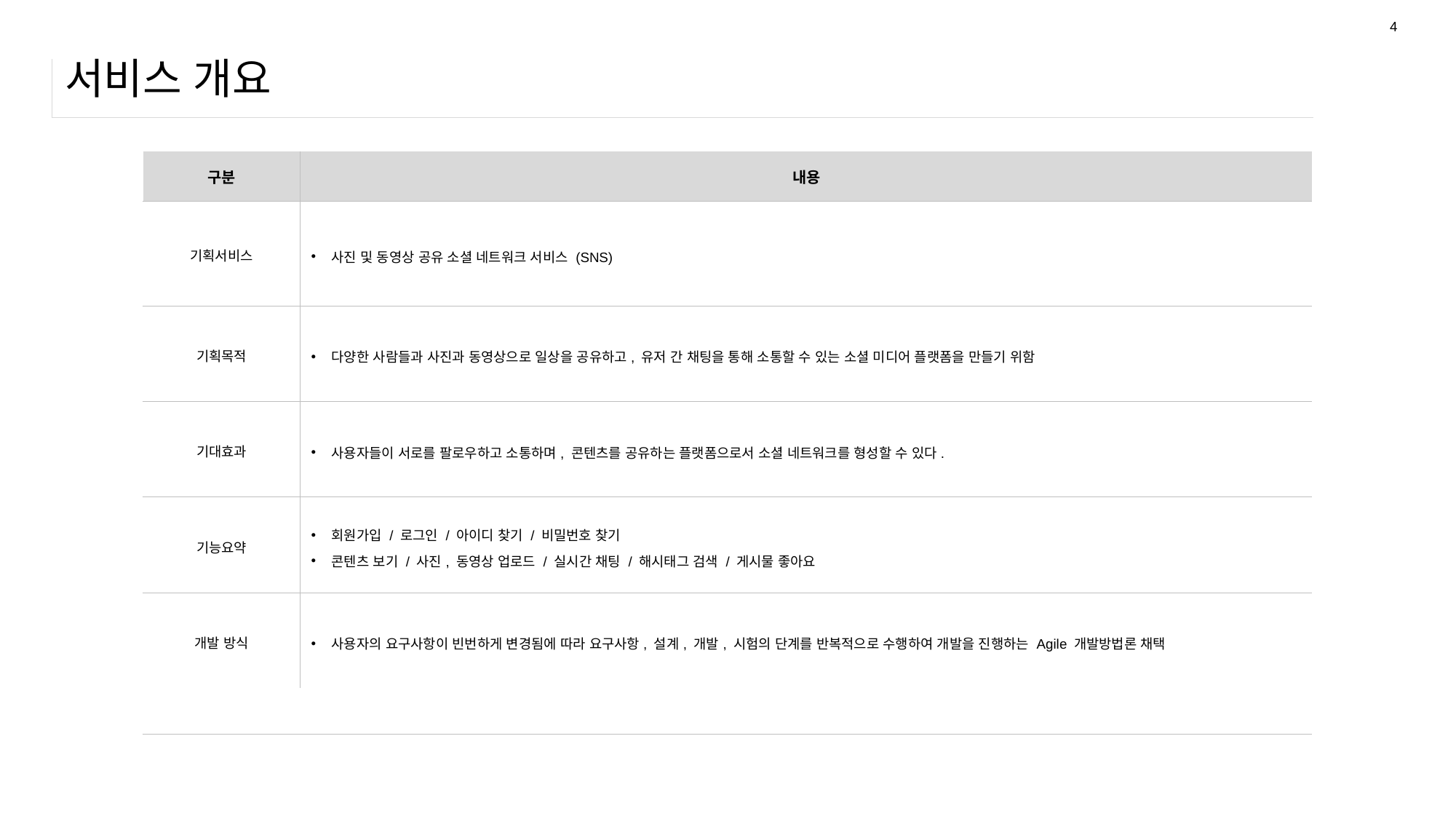

4
# 서비스 개요
| 구분 | 내용 |
| --- | --- |
| 기획서비스 | 사진 및 동영상 공유 소셜 네트워크 서비스 (SNS) |
| 기획목적 | 다양한 사람들과 사진과 동영상으로 일상을 공유하고, 유저 간 채팅을 통해 소통할 수 있는 소셜 미디어 플랫폼을 만들기 위함 |
| 기대효과 | 사용자들이 서로를 팔로우하고 소통하며, 콘텐츠를 공유하는 플랫폼으로서 소셜 네트워크를 형성할 수 있다. |
| 기능요약 | 회원가입 / 로그인 / 아이디 찾기 / 비밀번호 찾기 콘텐츠 보기 / 사진, 동영상 업로드 / 실시간 채팅 / 해시태그 검색 / 게시물 좋아요 |
| 개발 방식 | 사용자의 요구사항이 빈번하게 변경됨에 따라 요구사항, 설계, 개발, 시험의 단계를 반복적으로 수행하여 개발을 진행하는 Agile 개발방법론 채택 |
|  |  |